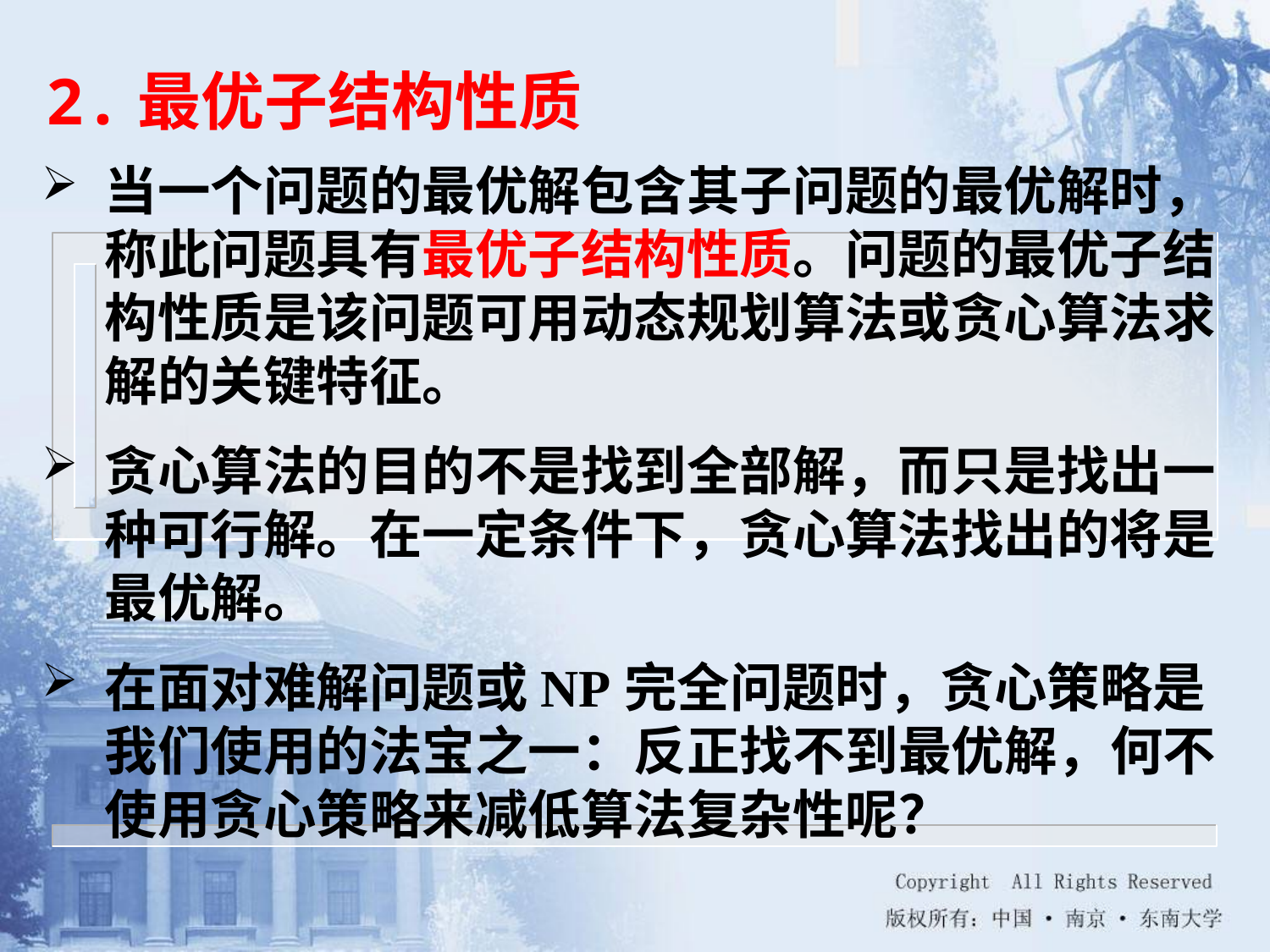

2.最优子结构性质
当一个问题的最优解包含其子问题的最优解时，称此问题具有最优子结构性质。问题的最优子结构性质是该问题可用动态规划算法或贪心算法求解的关键特征。
贪心算法的目的不是找到全部解，而只是找出一种可行解。在一定条件下，贪心算法找出的将是最优解。
在面对难解问题或NP完全问题时，贪心策略是我们使用的法宝之一：反正找不到最优解，何不使用贪心策略来减低算法复杂性呢？